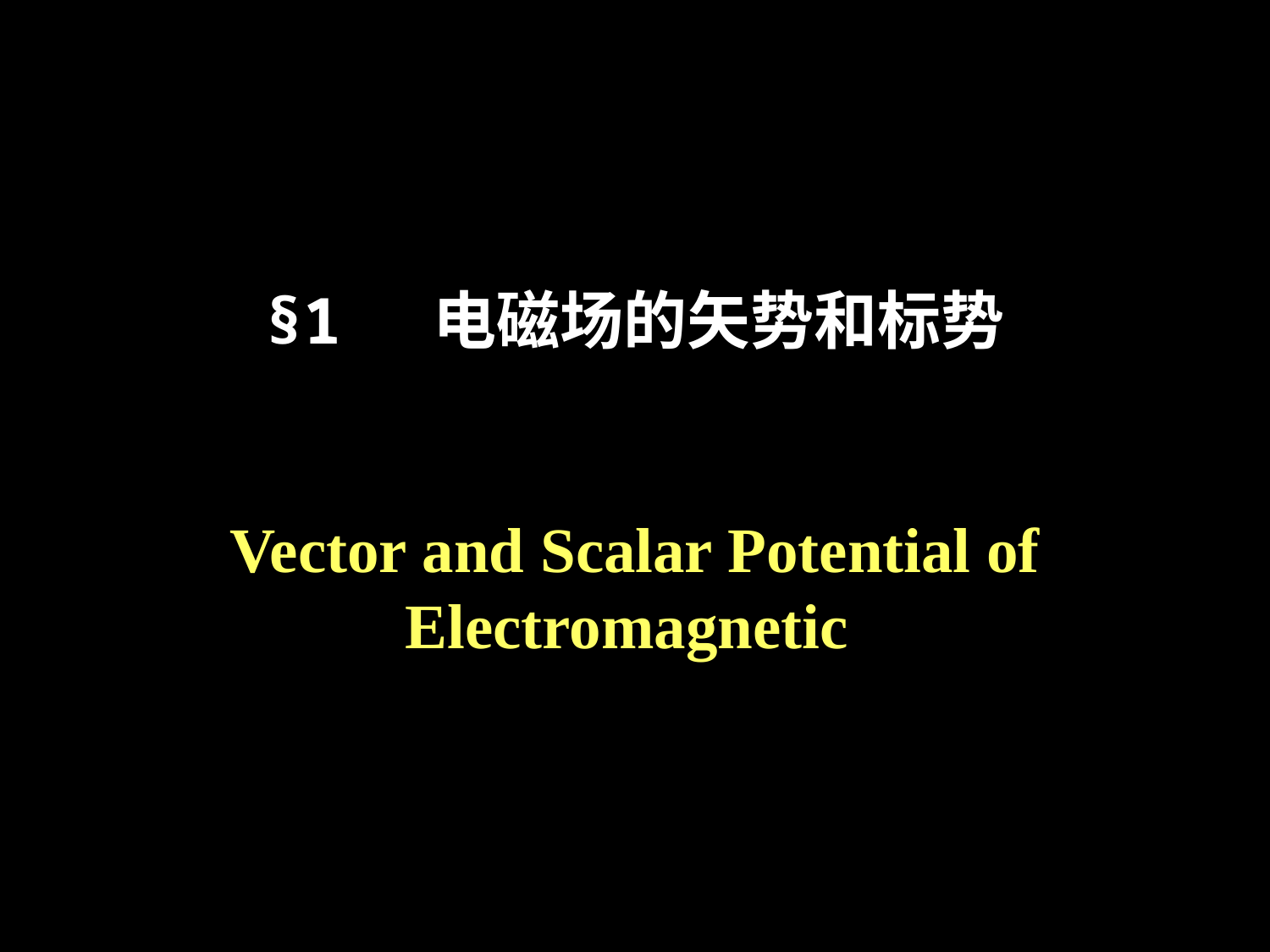

§1  电磁场的矢势和标势

Vector and Scalar Potential of Electromagnetic